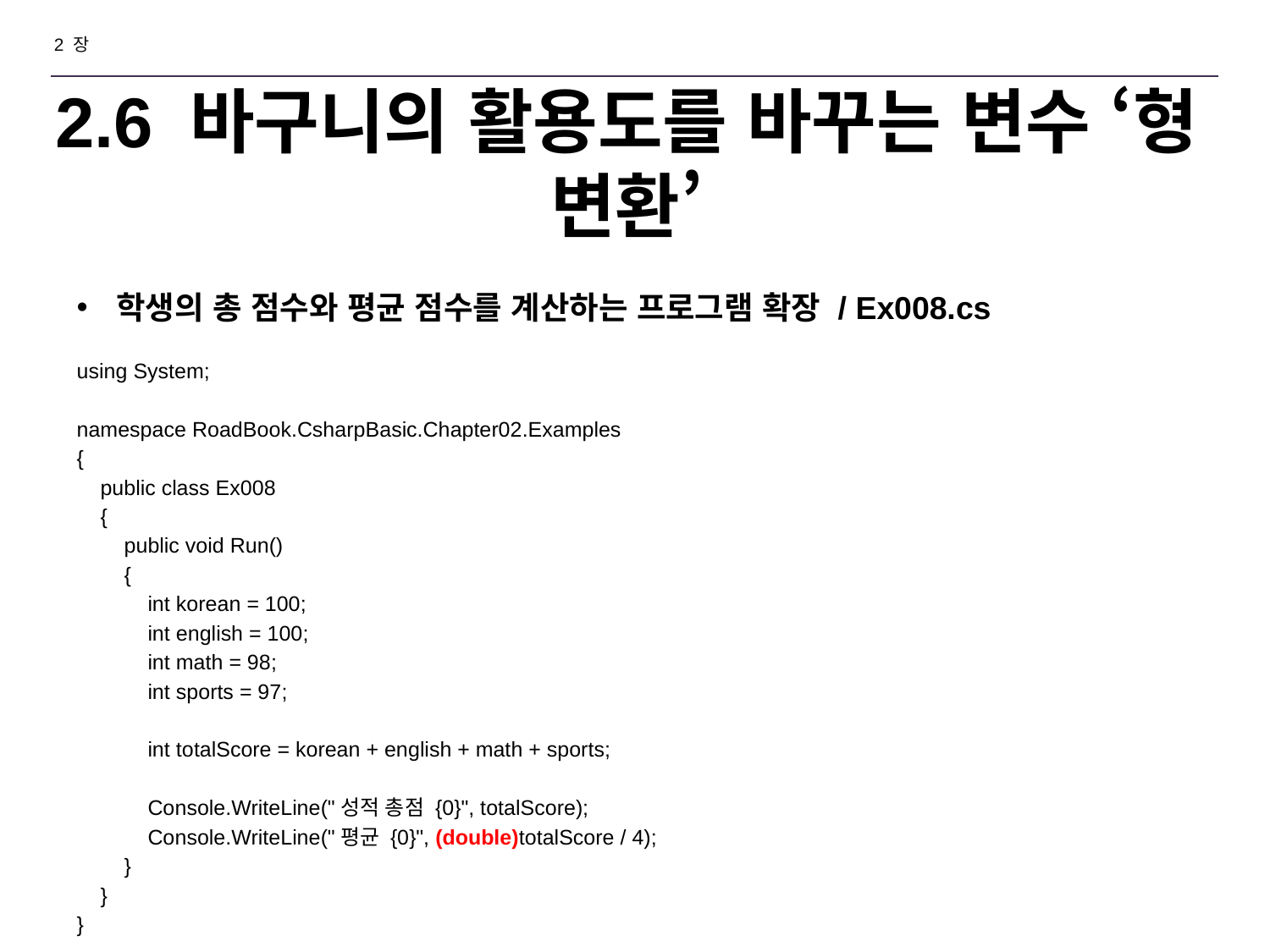

2 장
# 2.6 바구니의 활용도를 바꾸는 변수 ‘형 변환’
학생의 총 점수와 평균 점수를 계산하는 프로그램 확장 / Ex008.cs
using System;

namespace RoadBook.CsharpBasic.Chapter02.Examples
{
    public class Ex008
    {
        public void Run()
        {
            int korean = 100;
            int english = 100;
            int math = 98;
            int sports = 97;

            int totalScore = korean + english + math + sports;

            Console.WriteLine("성적 총점 {0}", totalScore);
            Console.WriteLine("평균 {0}", (double)totalScore / 4);
        }
    }
}